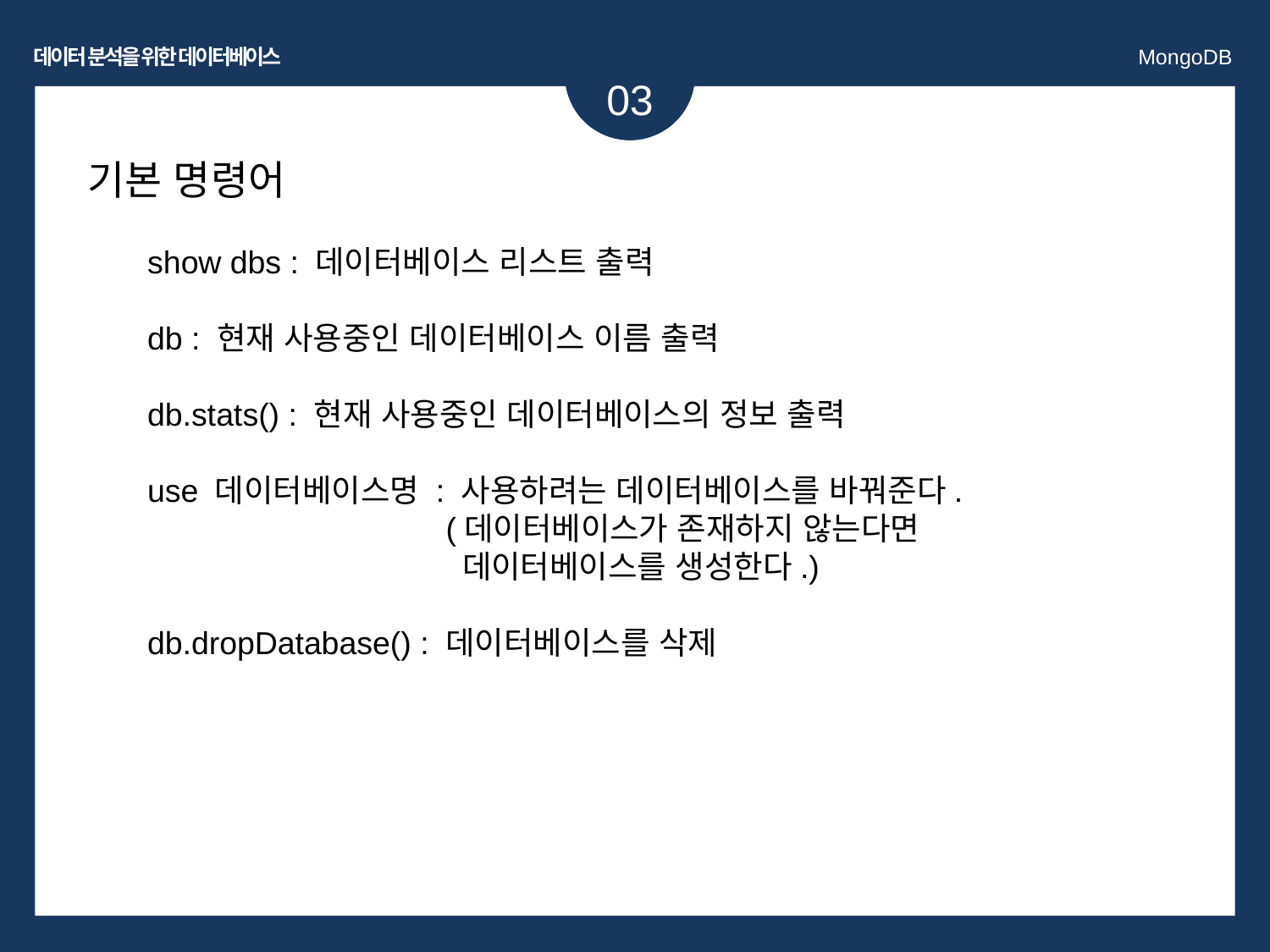

데이터 분석을 위한 데이터베이스
MongoDB
03
기본 명령어
show dbs : 데이터베이스 리스트 출력

db : 현재 사용중인 데이터베이스 이름 출력

db.stats() : 현재 사용중인 데이터베이스의 정보 출력

use 데이터베이스명 : 사용하려는 데이터베이스를 바꿔준다.
		     (데이터베이스가 존재하지 않는다면
		      데이터베이스를 생성한다.)

db.dropDatabase() : 데이터베이스를 삭제